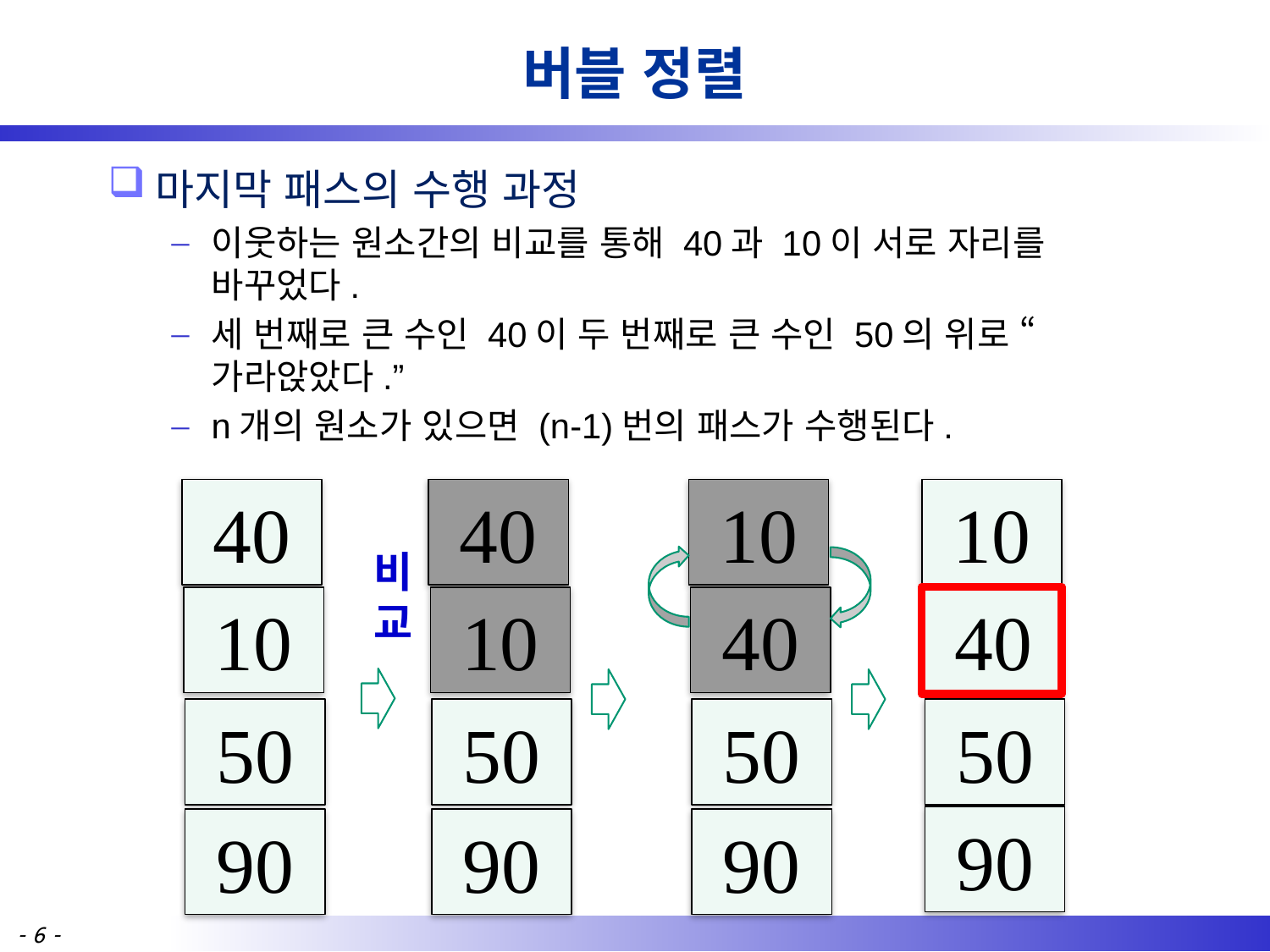

# 버블 정렬
마지막 패스의 수행 과정
이웃하는 원소간의 비교를 통해 40과 10이 서로 자리를 바꾸었다.
세 번째로 큰 수인 40이 두 번째로 큰 수인 50의 위로 “가라앉았다.”
n개의 원소가 있으면 (n-1)번의 패스가 수행된다.
40
40
10
10
비교

10
10
40
40

50
50
50
50
90
90
90
90
- 6 -